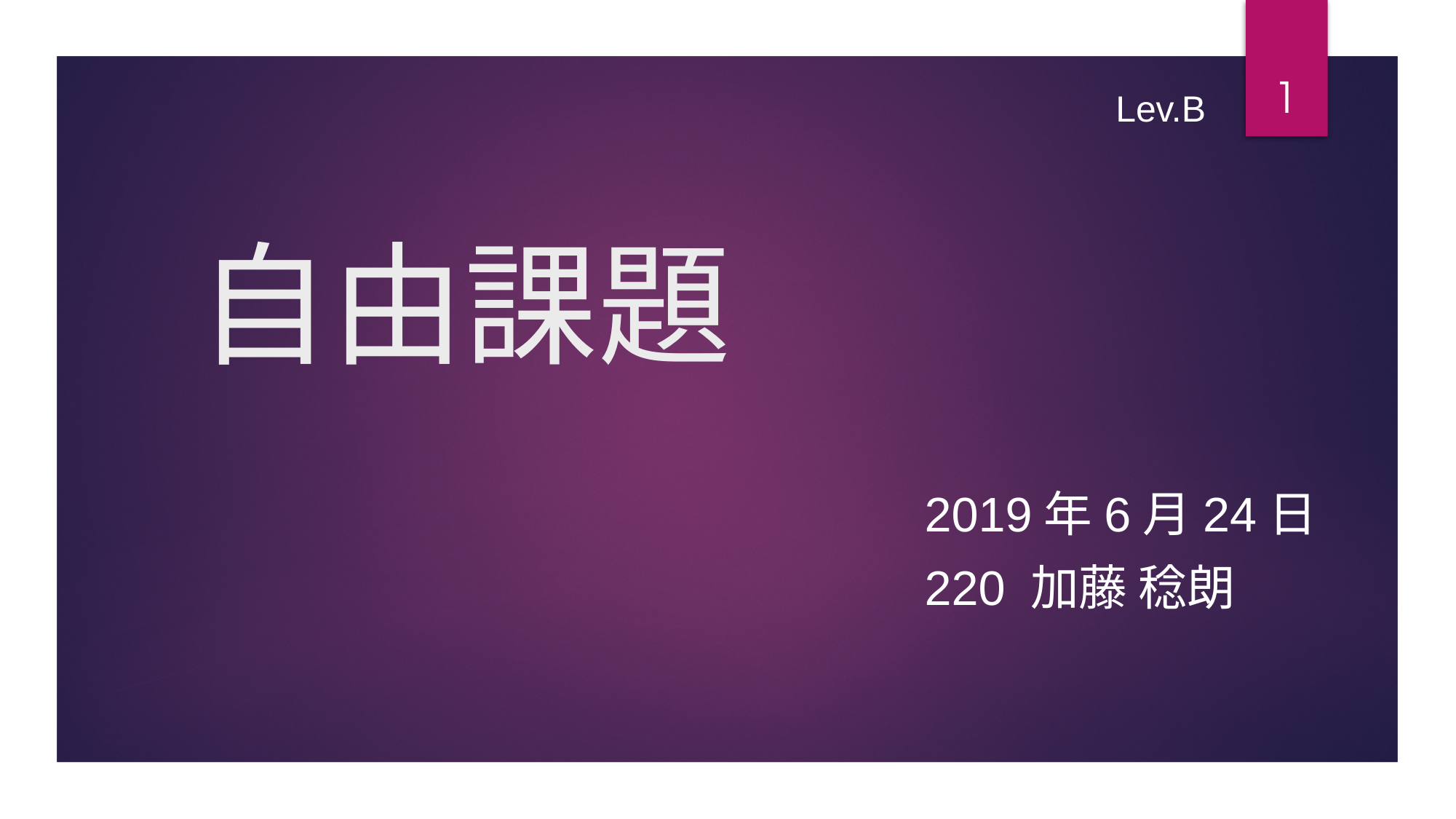

1
Lev.B
# 自由課題
2019年6月24日
220 加藤 稔朗